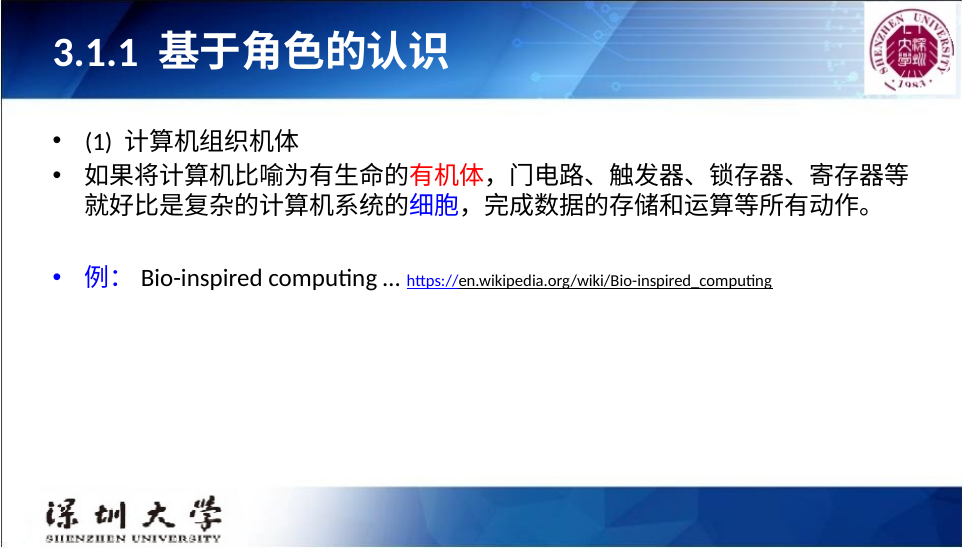

# 3.1.1 基于角色的认识
(1) 计算机组织机体
如果将计算机比喻为有生命的有机体，门电路、触发器、锁存器、寄存器等就好比是复杂的计算机系统的细胞，完成数据的存储和运算等所有动作。

例：Bio-inspired computing … https://en.wikipedia.org/wiki/Bio-inspired_computing
87